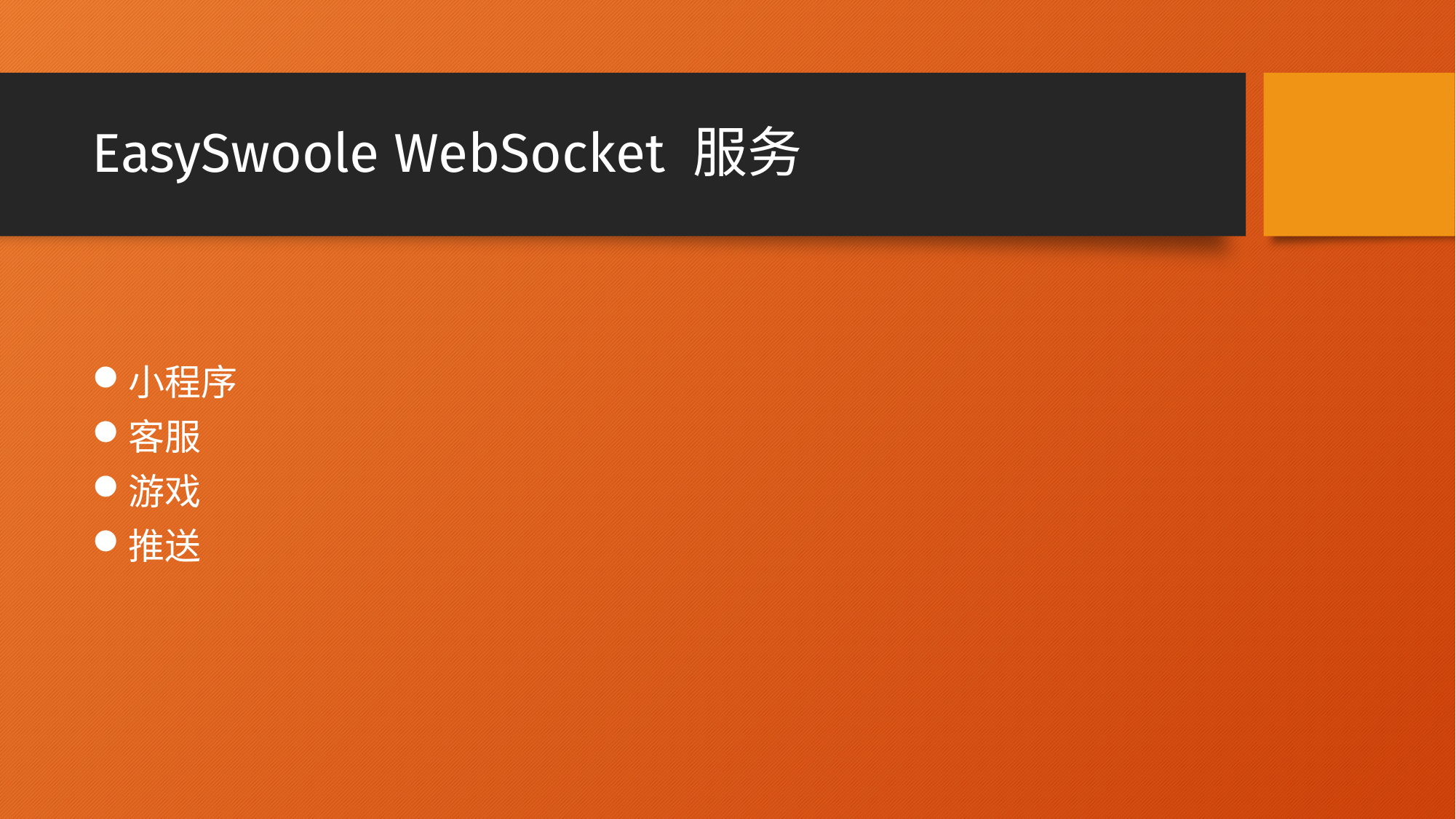

# EasySwoole WebSocket 服务

小程序
客服
游戏
推送